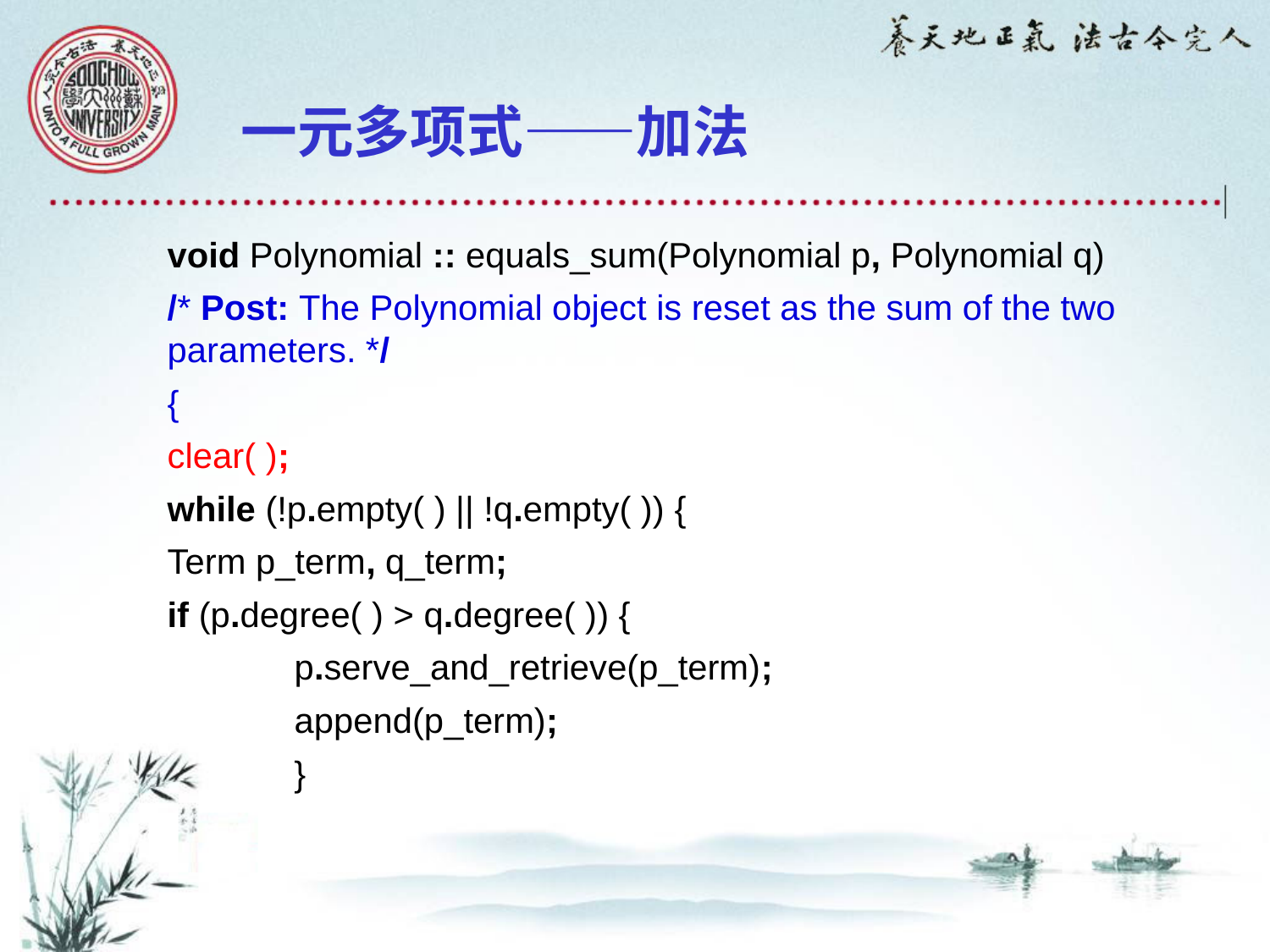

一元多项式——加法
void Polynomial :: equals_sum(Polynomial p, Polynomial q)
/* Post: The Polynomial object is reset as the sum of the two parameters. */
{
clear( );
while (!p.empty( ) || !q.empty( )) {
Term p_term, q_term;
if (p.degree( ) > q.degree( )) {
	p.serve_and_retrieve(p_term);
	append(p_term);
             }